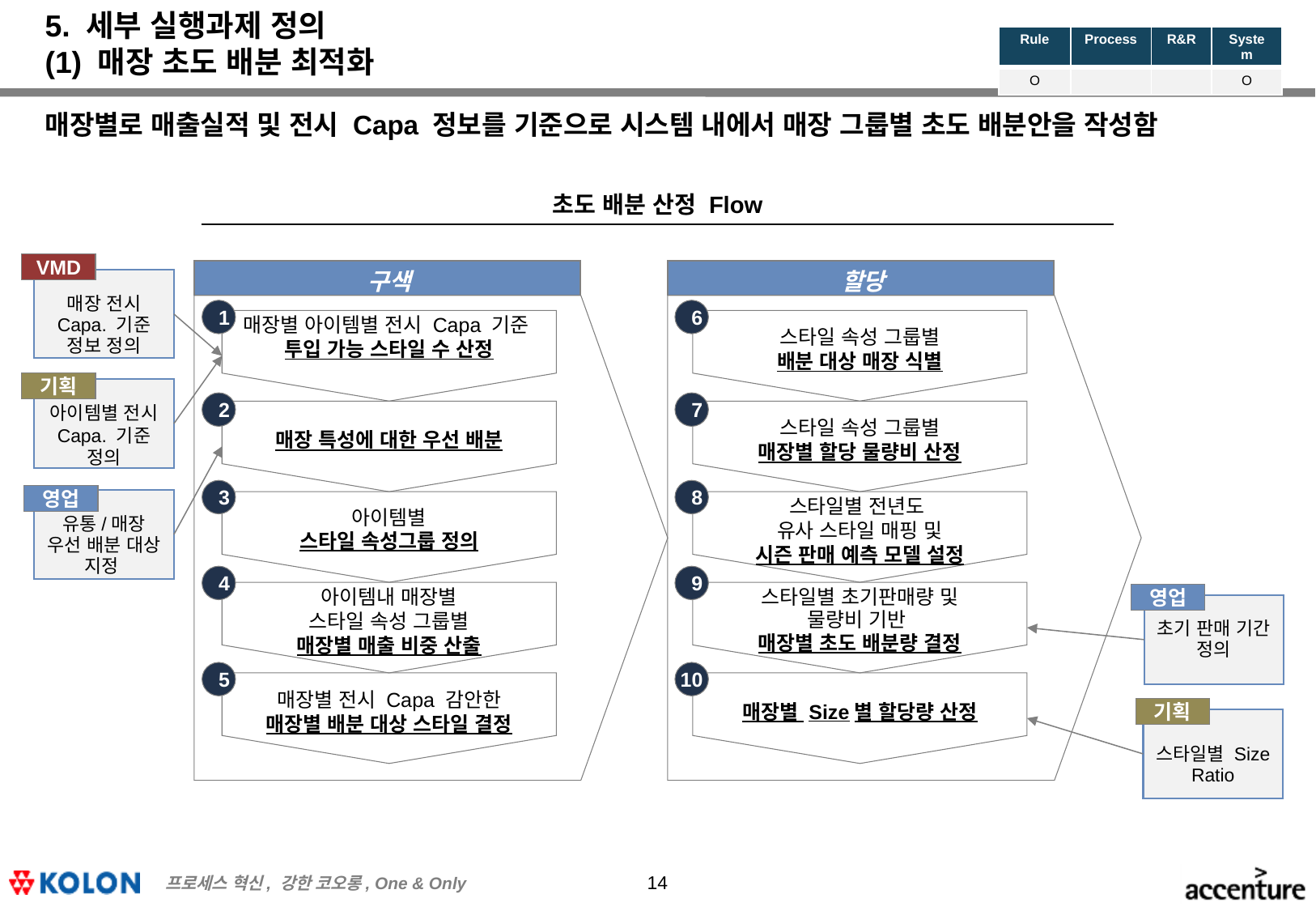

| Rule | Process | R&R | System |
| --- | --- | --- | --- |
| O |  |  | O |
# 5. 세부 실행과제 정의 (1) 매장 초도 배분 최적화
매장별로 매출실적 및 전시 Capa 정보를 기준으로 시스템 내에서 매장 그룹별 초도 배분안을 작성함

초도 배분 산정 Flow
VMD
구색
할당

매장 전시 Capa. 기준 정보 정의

매장별 아이템별 전시 Capa 기준
투입 가능 스타일 수 산정

매장 특성에 대한 우선 배분
아이템별
스타일 속성그룹 정의
아이템내 매장별
스타일 속성 그룹별
매장별 매출 비중 산출
매장별 전시 Capa 감안한
매장별 배분 대상 스타일 결정
스타일 속성 그룹별
배분 대상 매장 식별
스타일 속성 그룹별
매장별 할당 물량비 산정
스타일별 전년도
유사 스타일 매핑 및
시즌 판매 예측 모델 설정
스타일별 초기판매량 및
물량비 기반
매장별 초도 배분량 결정
매장별 Size별 할당량 산정
1
6
기획

아이템별 전시 Capa. 기준 정의
2
7
3
8
영업

유통/매장
우선 배분 대상 지정
4
9
영업
초기 판매 기간 정의
5
10
기획

스타일별 Size Ratio